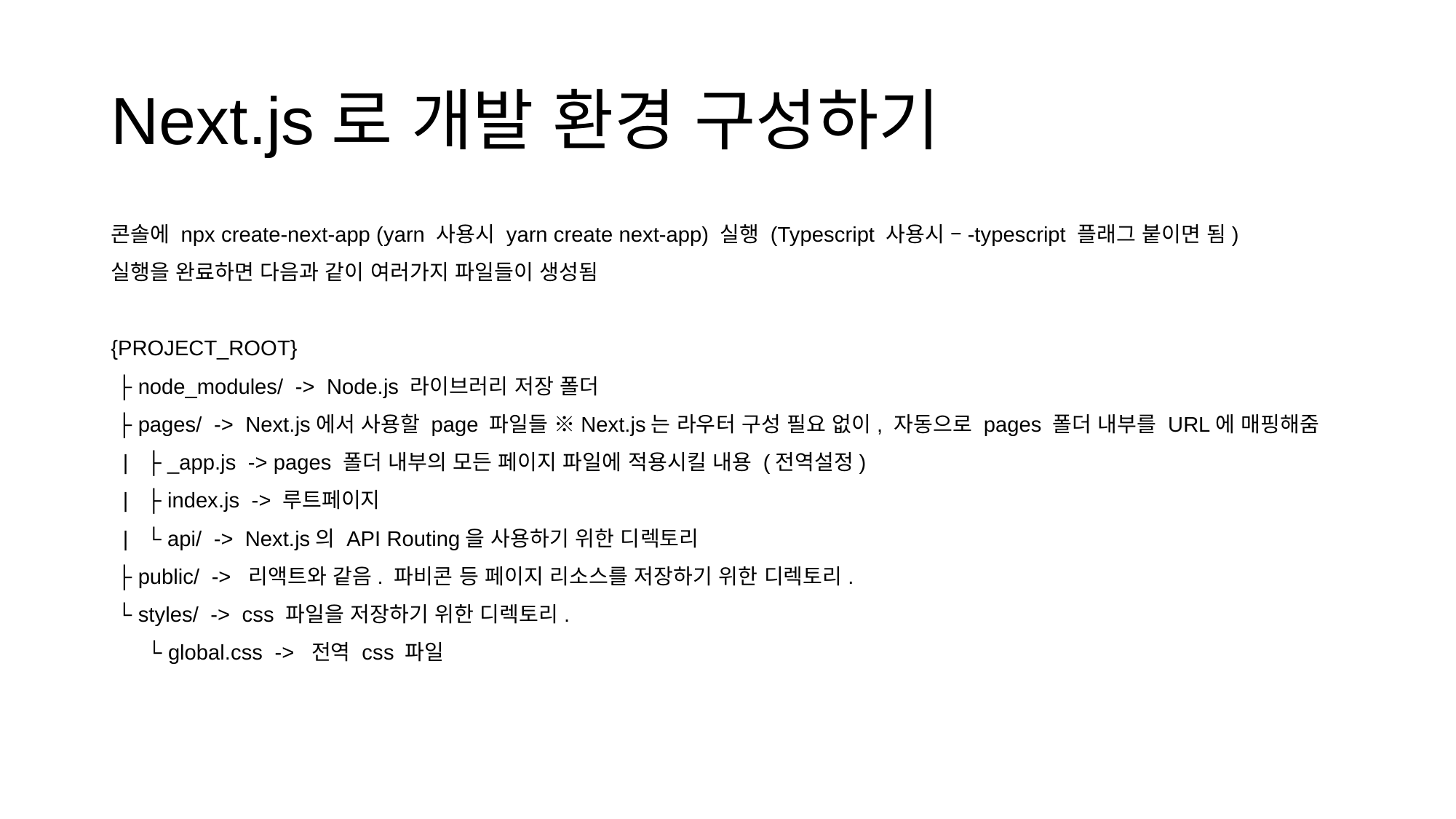

# Next.js로 개발 환경 구성하기
콘솔에 npx create-next-app (yarn 사용시 yarn create next-app) 실행 (Typescript 사용시 –-typescript 플래그 붙이면 됨)
실행을 완료하면 다음과 같이 여러가지 파일들이 생성됨

{PROJECT_ROOT}
 ├ node_modules/  ->  Node.js 라이브러리 저장 폴더
 ├ pages/  ->  Next.js에서 사용할 page 파일들 ※Next.js는 라우터 구성 필요 없이, 자동으로 pages 폴더 내부를 URL에 매핑해줌
  |   ├ _app.js  -> pages 폴더 내부의 모든 페이지 파일에 적용시킬 내용 (전역설정)
  |   ├ index.js  -> 루트페이지
  |   └ api/  ->  Next.js의 API Routing을 사용하기 위한 디렉토리
 ├ public/  ->  리액트와 같음. 파비콘 등 페이지 리소스를 저장하기 위한 디렉토리.
 └ styles/  ->  css 파일을 저장하기 위한 디렉토리.
      └ global.css  ->  전역 css 파일